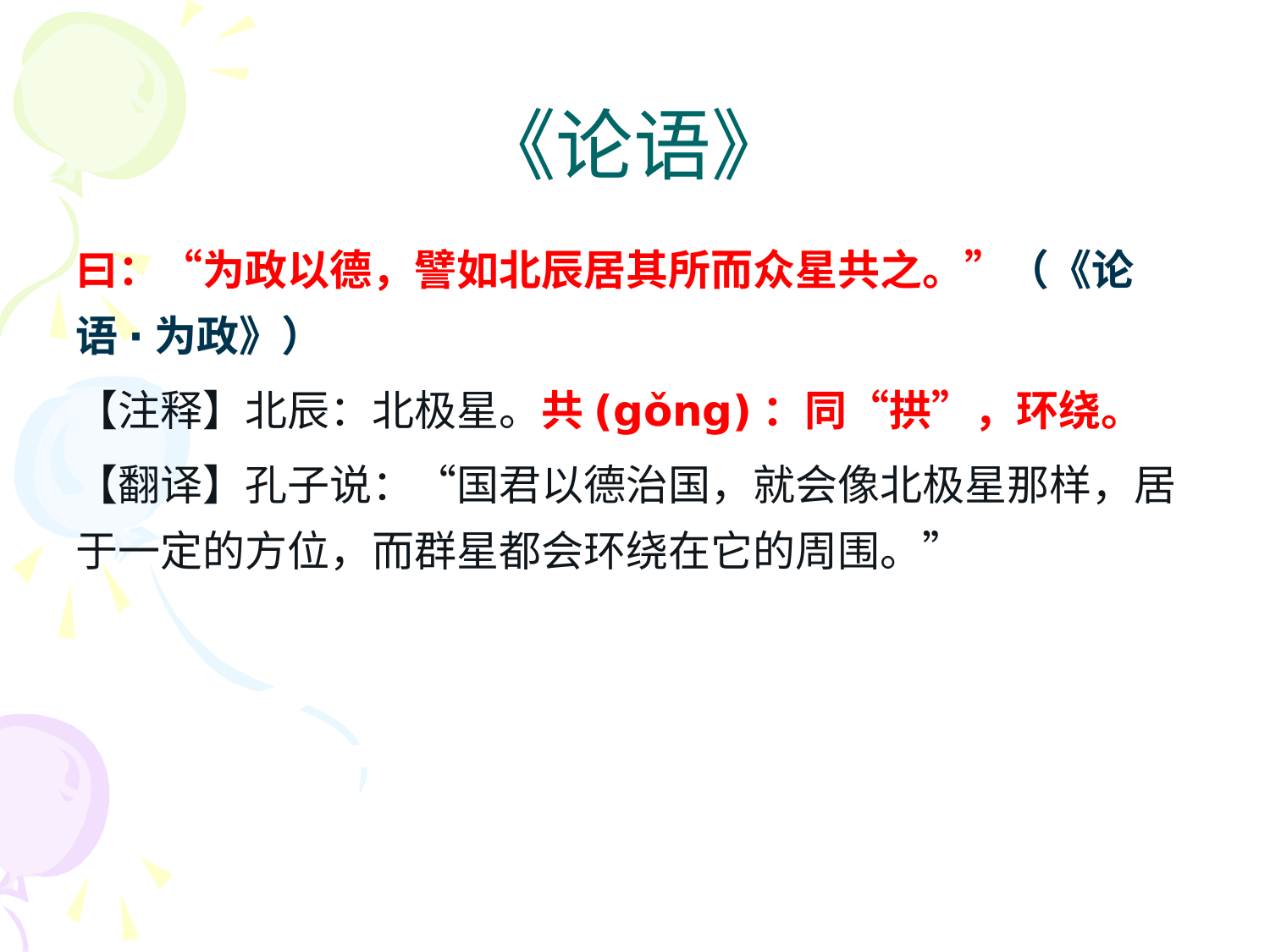

# 《论语》
曰：“为政以德，譬如北辰居其所而众星共之。”（《论语·为政》）
【注释】北辰：北极星。共(gǒng)：同“拱”，环绕。
【翻译】孔子说：“国君以德治国，就会像北极星那样，居于一定的方位，而群星都会环绕在它的周围。”